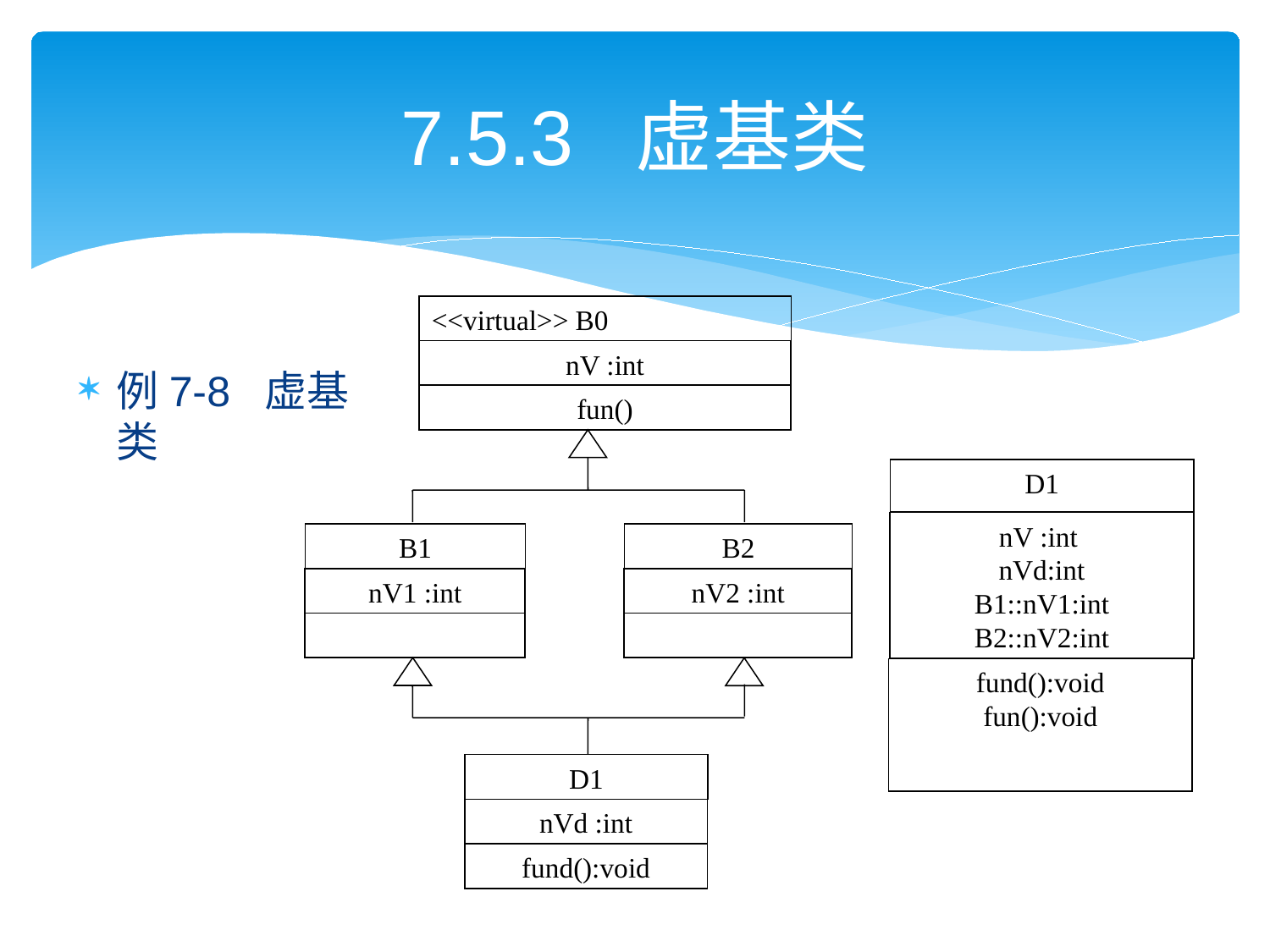

# 7.5.3  虚基类
<<virtual>> B0
nV :int
fun()

D1

nV :int
nVd:int
B1::nV1:int
B2::nV2:int
B1

nV1 :int

B2
nV2 :int

fund():void
fun():void

D1
nVd :int
fund():void
例7-8  虚基类